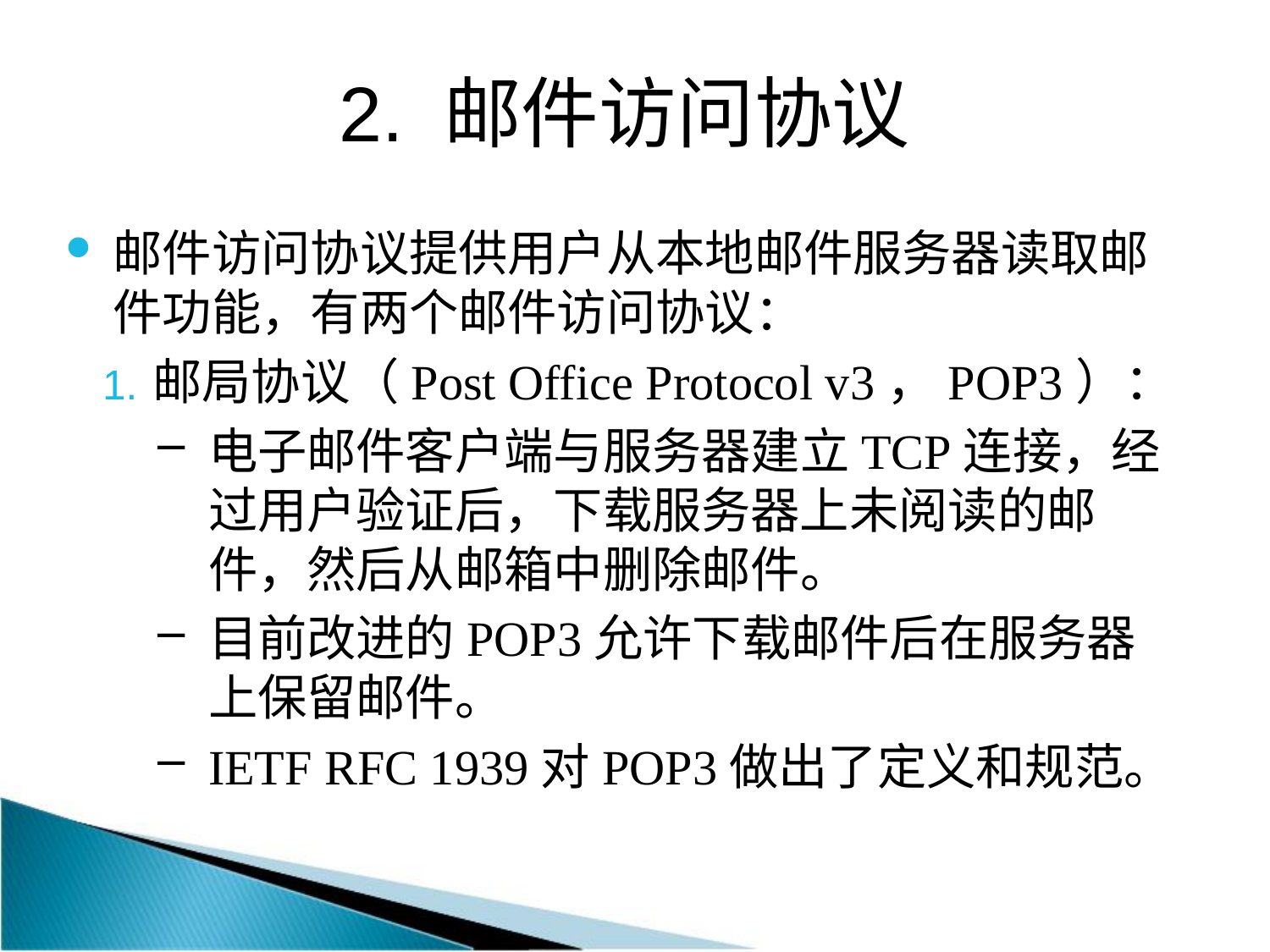

# 2. 邮件访问协议
邮件访问协议提供用户从本地邮件服务器读取邮件功能，有两个邮件访问协议：
邮局协议（Post Office Protocol v3，POP3）：
电子邮件客户端与服务器建立TCP连接，经过用户验证后，下载服务器上未阅读的邮件，然后从邮箱中删除邮件。
目前改进的POP3允许下载邮件后在服务器上保留邮件。
IETF RFC 1939对POP3做出了定义和规范。